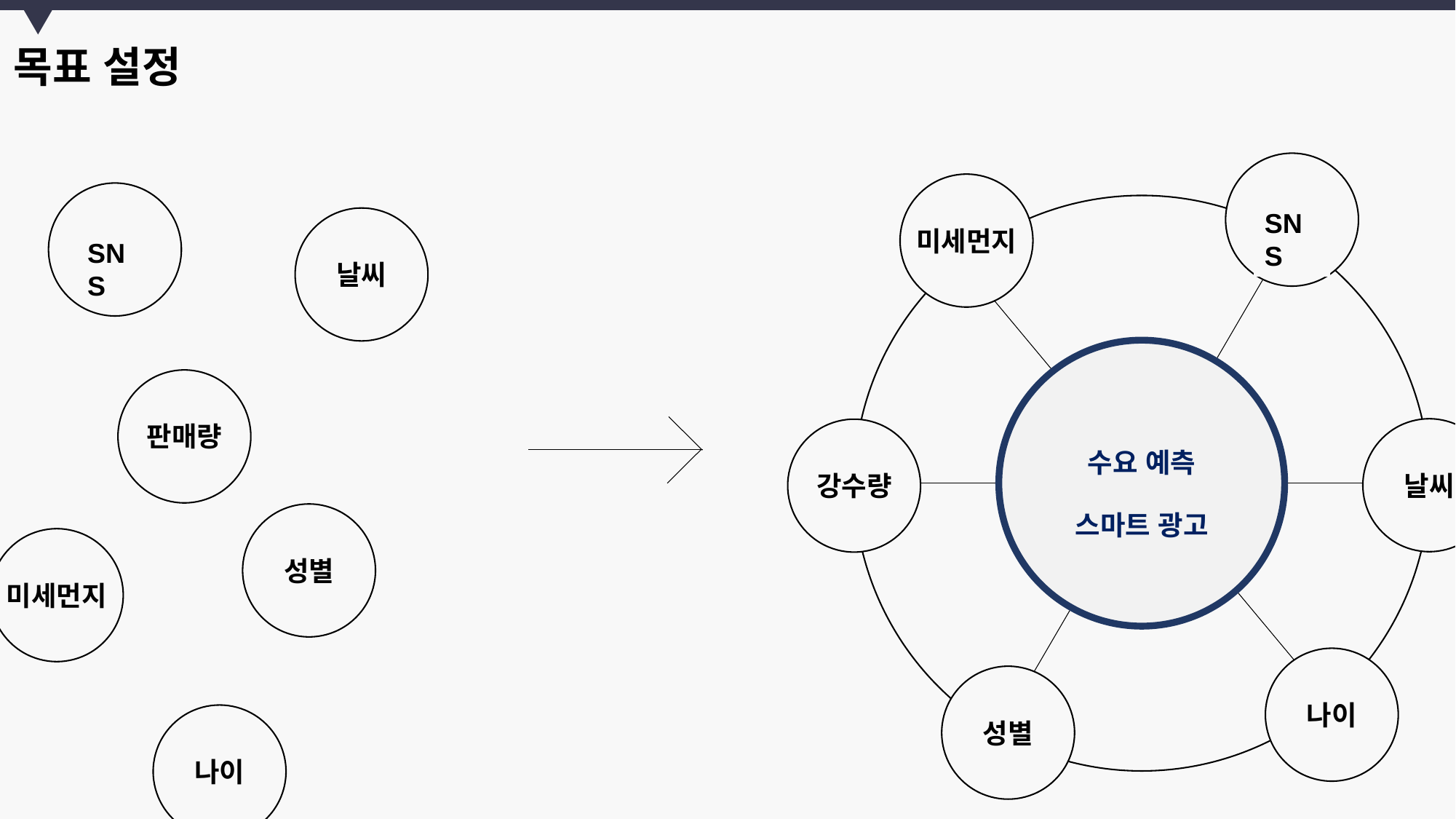

목표 설정

SNS

미세먼지

SNS

날씨

판매량

날씨

강수량
수요 예측
스마트 광고

성별

미세먼지

나이

성별

나이